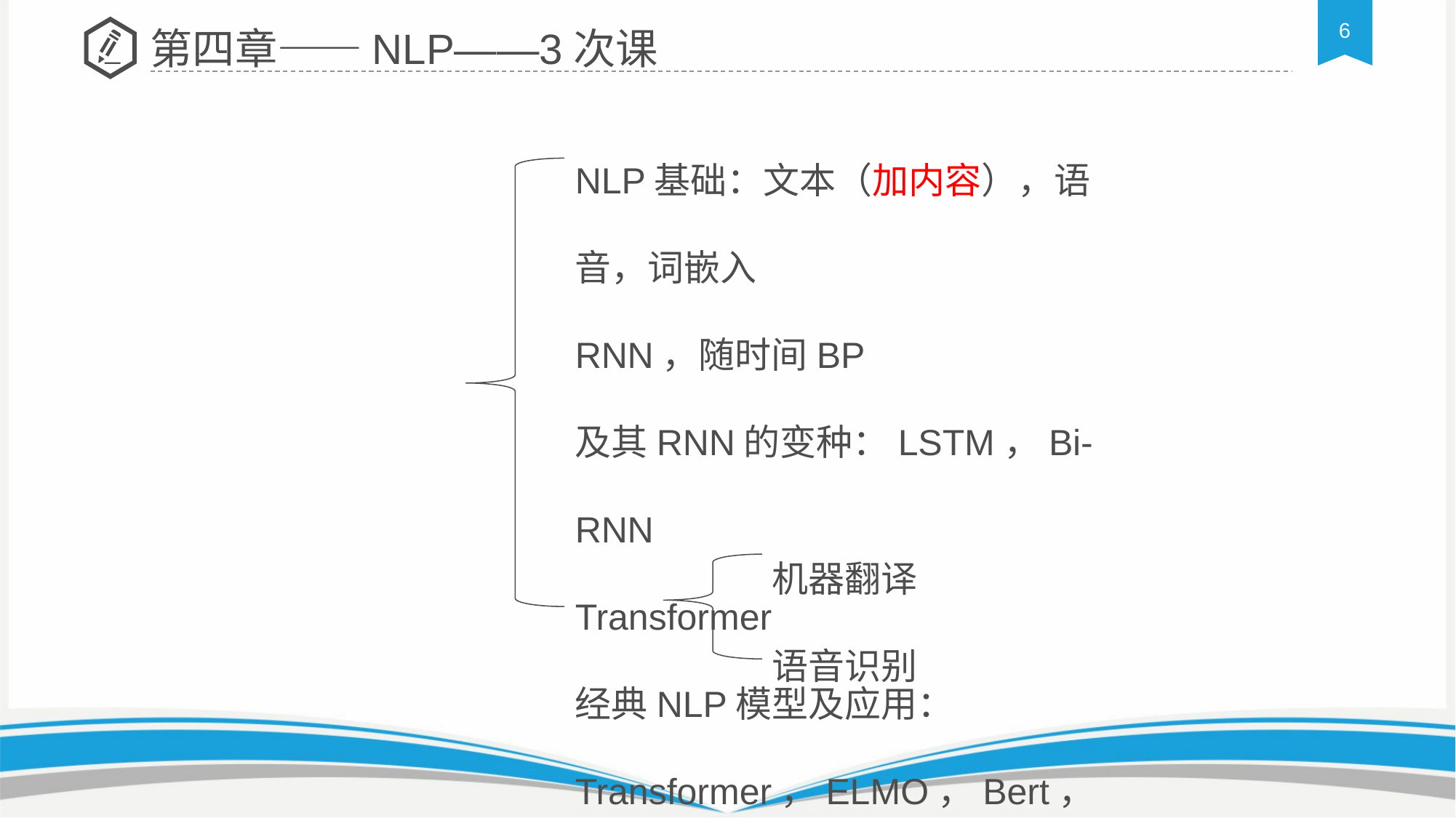

第四章——NLP——3次课
NLP基础：文本（加内容），语音，词嵌入
RNN，随时间BP
及其RNN的变种：LSTM，Bi-RNN
Transformer
经典NLP模型及应用：Transformer，ELMO，Bert，GPT
应用

机器翻译
语音识别